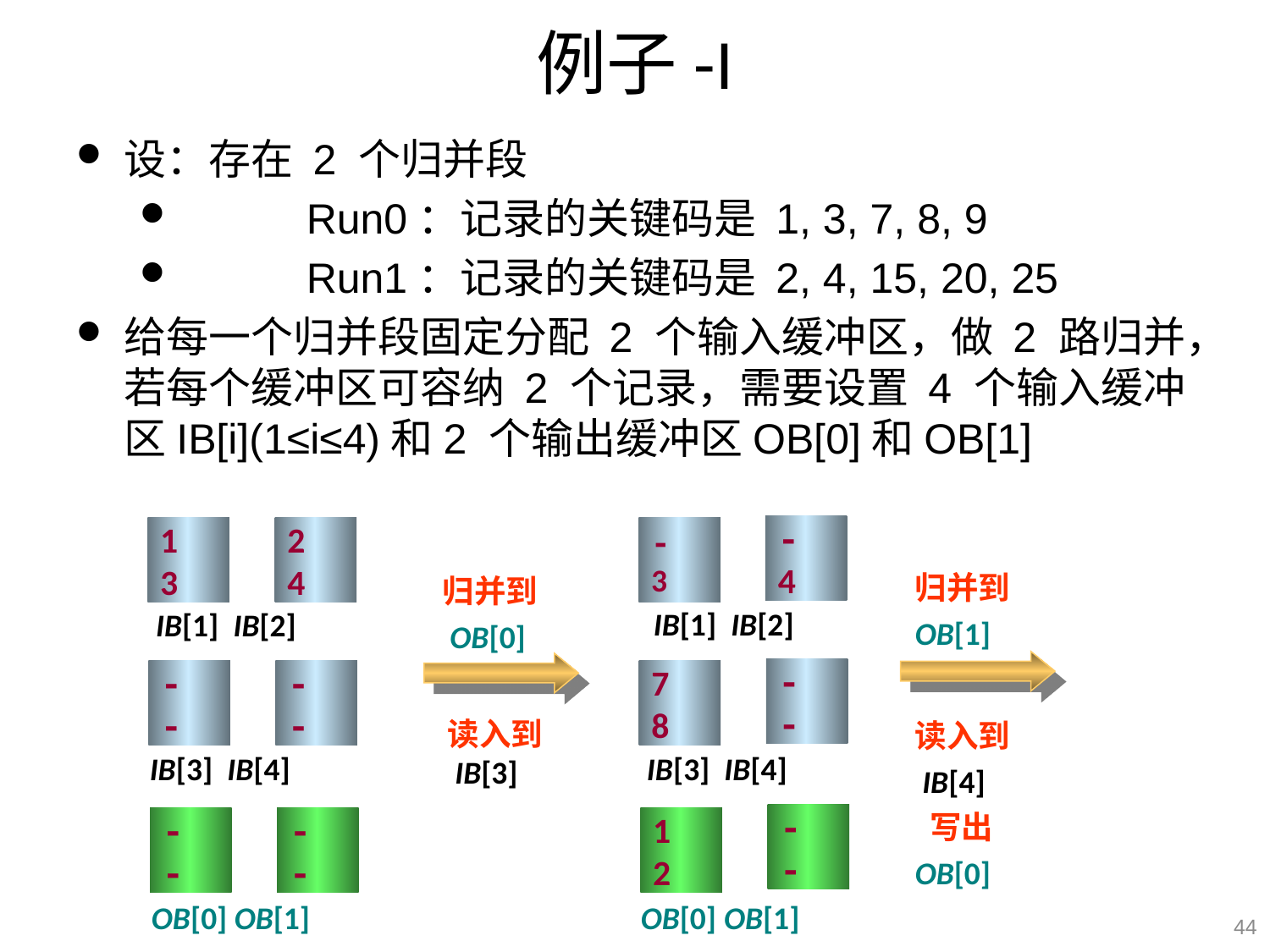

# 例子-I
设：存在 2 个归并段
	Run0：记录的关键码是 1, 3, 7, 8, 9
	Run1：记录的关键码是 2, 4, 15, 20, 25
给每一个归并段固定分配 2 个输入缓冲区，做 2 路归并，若每个缓冲区可容纳 2 个记录，需要设置 4 个输入缓冲区IB[i](1≤i≤4)和2 个输出缓冲区OB[0]和OB[1]
-
4
1
3
2
4
-
3
归并到
OB[1]
归并到
 OB[0]
IB[1]  IB[2]
IB[1]  IB[2]

-
-
-
-
-
-
7
8
读入到
 IB[4]
 写出
OB[0]
读入到
 IB[3]
IB[3]  IB[4]
IB[3]  IB[4]
-
-
-
-
-
-
1
2
OB[0] OB[1]
OB[0] OB[1]
44